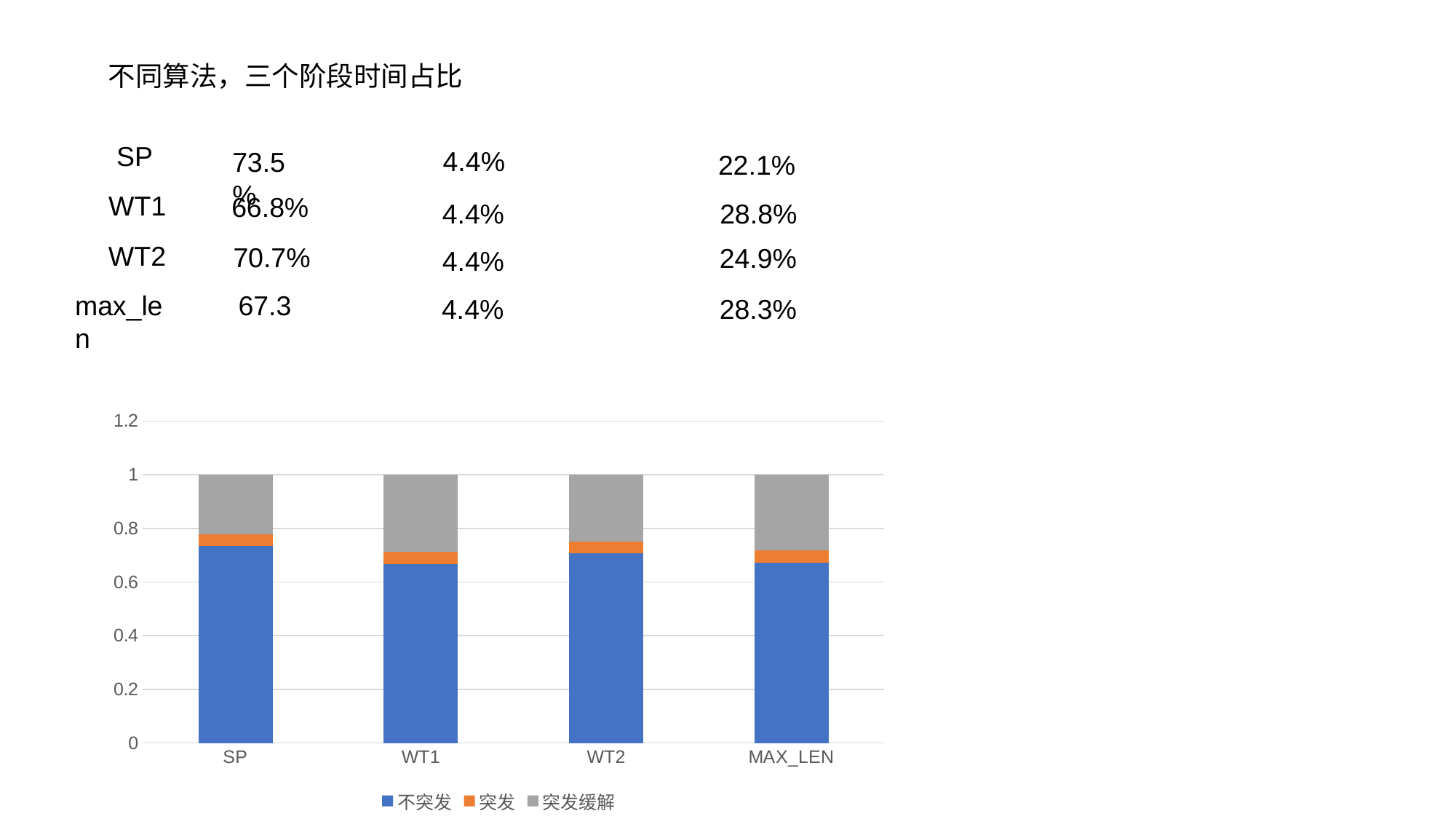

不同算法，三个阶段时间占比
SP
4.4%
73.5%
22.1%
WT1
66.8%
4.4%
28.8%
WT2
70.7%
24.9%
4.4%
max_len
67.3
4.4%
28.3%

### Chart

| Category | 不突发 | 突发 | 突发缓解 |
|---|---|---|---|
| SP | 0.735 | 0.044 | 0.221 |
| WT1 | 0.668 | 0.044 | 0.288 |
| WT2 | 0.707 | 0.044 | 0.249 |
| MAX_LEN | 0.673 | 0.044 | 0.283 |